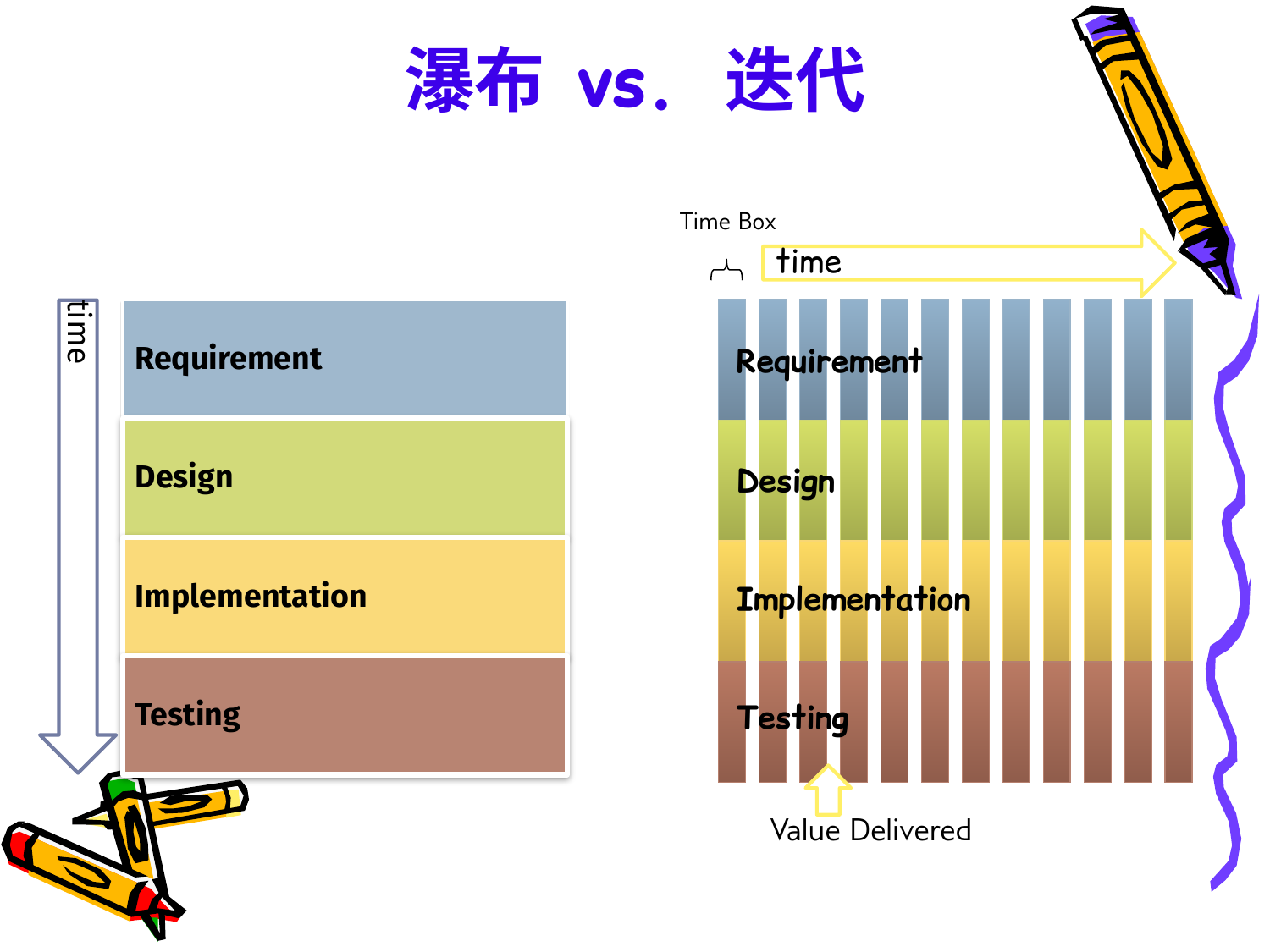

瀑布 vs. 迭代
Time Box
time

Requirement

Design

Implementation

Testing

Requirement
time
Design
Implementation
Testing

Value Delivered